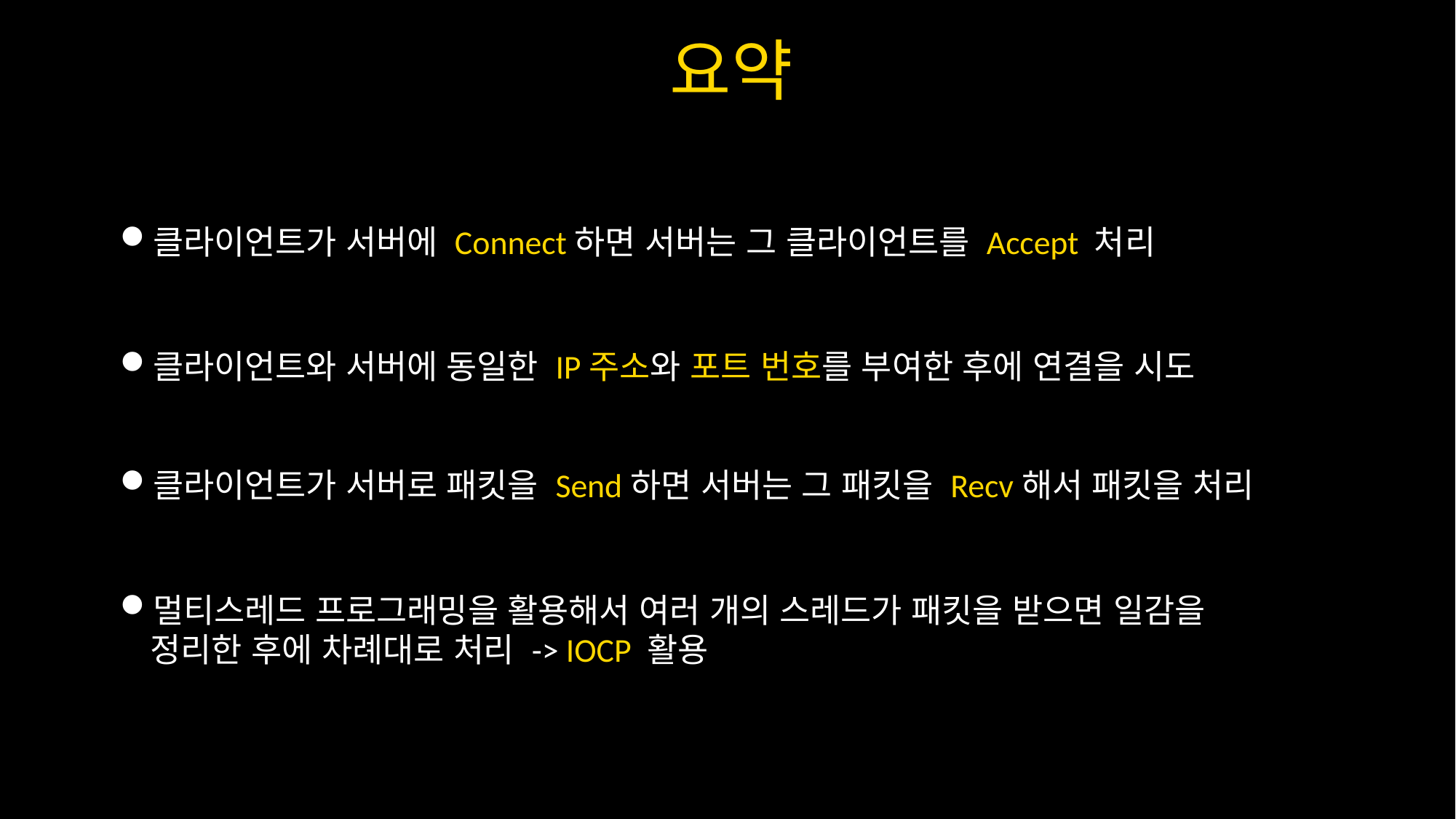

요약
클라이언트가 서버에 Connect하면 서버는 그 클라이언트를 Accept 처리
클라이언트와 서버에 동일한 IP주소와 포트 번호를 부여한 후에 연결을 시도
클라이언트가 서버로 패킷을 Send하면 서버는 그 패킷을 Recv해서 패킷을 처리
멀티스레드 프로그래밍을 활용해서 여러 개의 스레드가 패킷을 받으면 일감을 정리한 후에 차례대로 처리 -> IOCP 활용